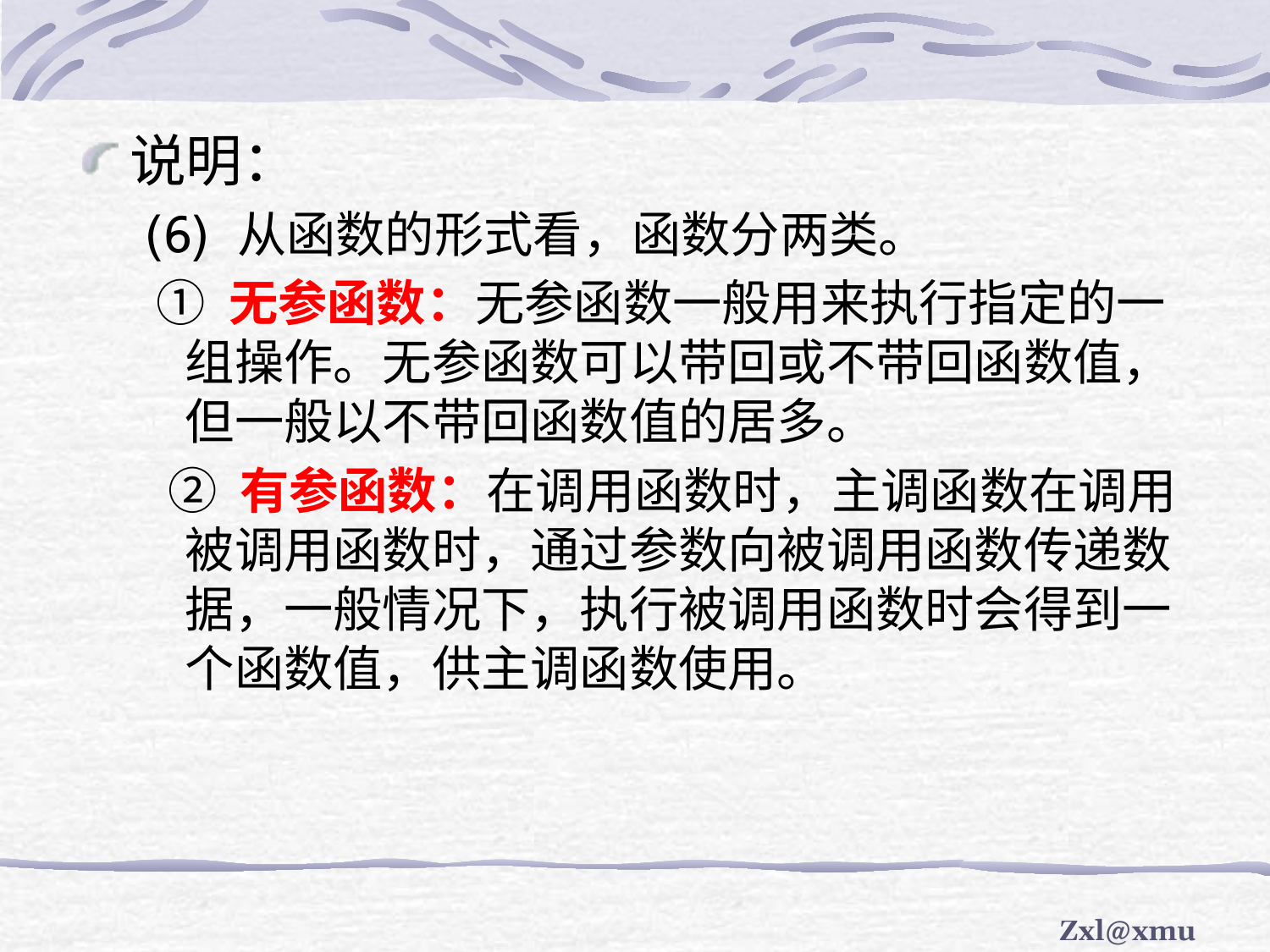

说明：
(6) 从函数的形式看，函数分两类。
 ① 无参函数：无参函数一般用来执行指定的一组操作。无参函数可以带回或不带回函数值，但一般以不带回函数值的居多。
  ② 有参函数：在调用函数时，主调函数在调用被调用函数时，通过参数向被调用函数传递数据，一般情况下，执行被调用函数时会得到一个函数值，供主调函数使用。